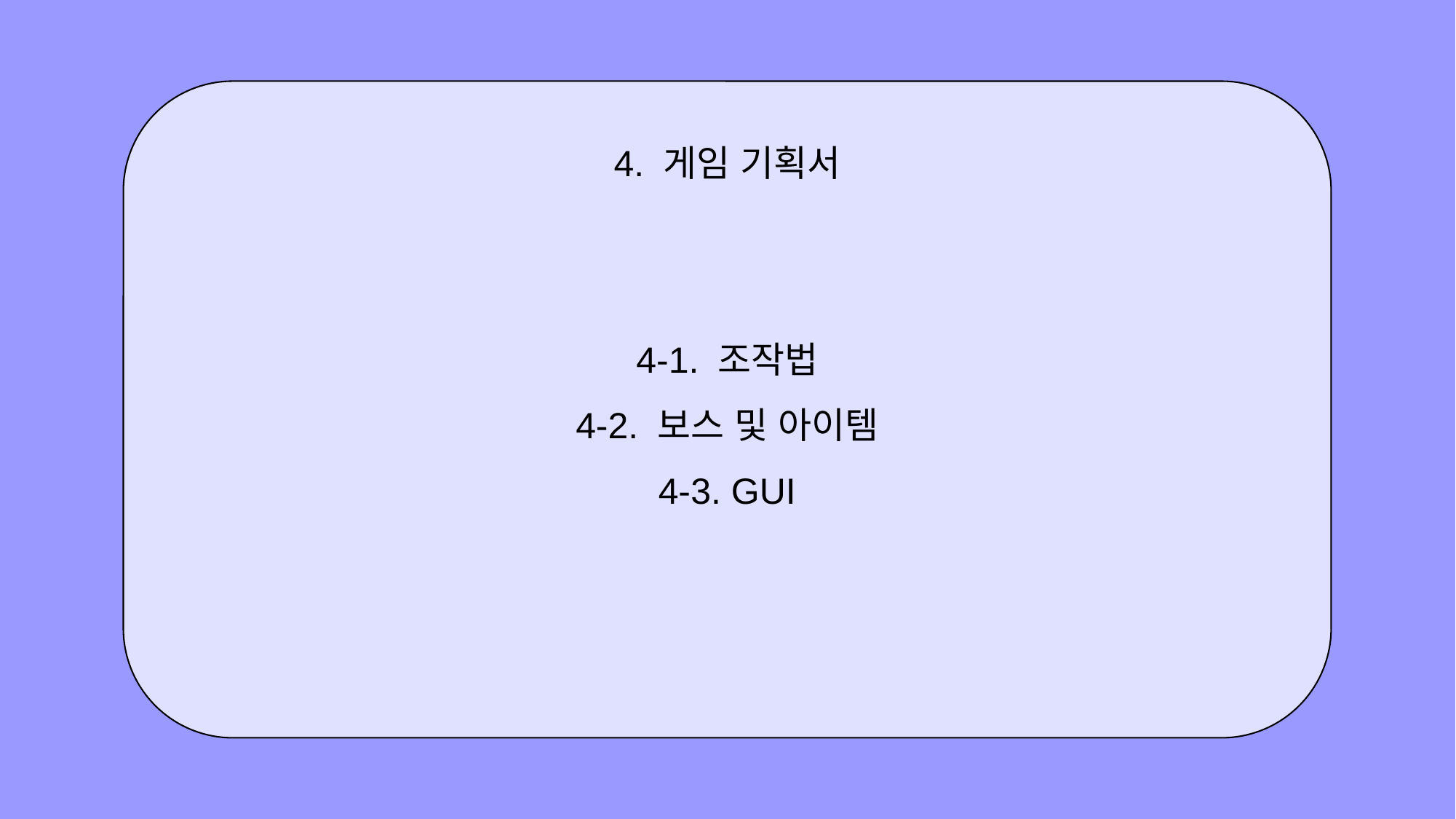

4. 게임 기획서

4-1. 조작법
4-2. 보스 및 아이템
4-3. GUI